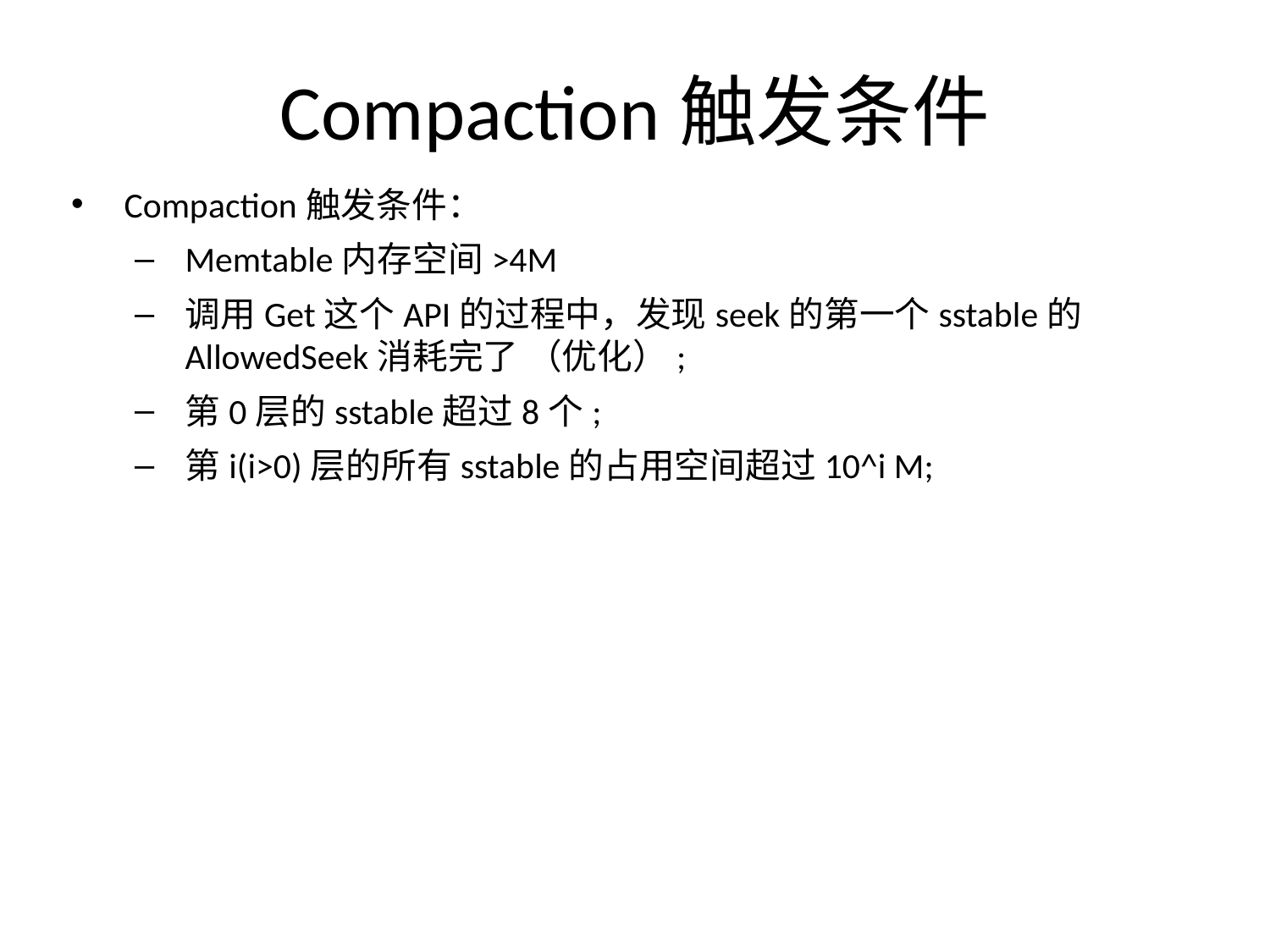

# Compaction触发条件
Compaction触发条件：
Memtable内存空间>4M
调用Get这个API的过程中，发现seek的第一个sstable的AllowedSeek消耗完了 （优化）;
第0层的sstable超过8个;
第i(i>0)层的所有sstable的占用空间超过10^i M;